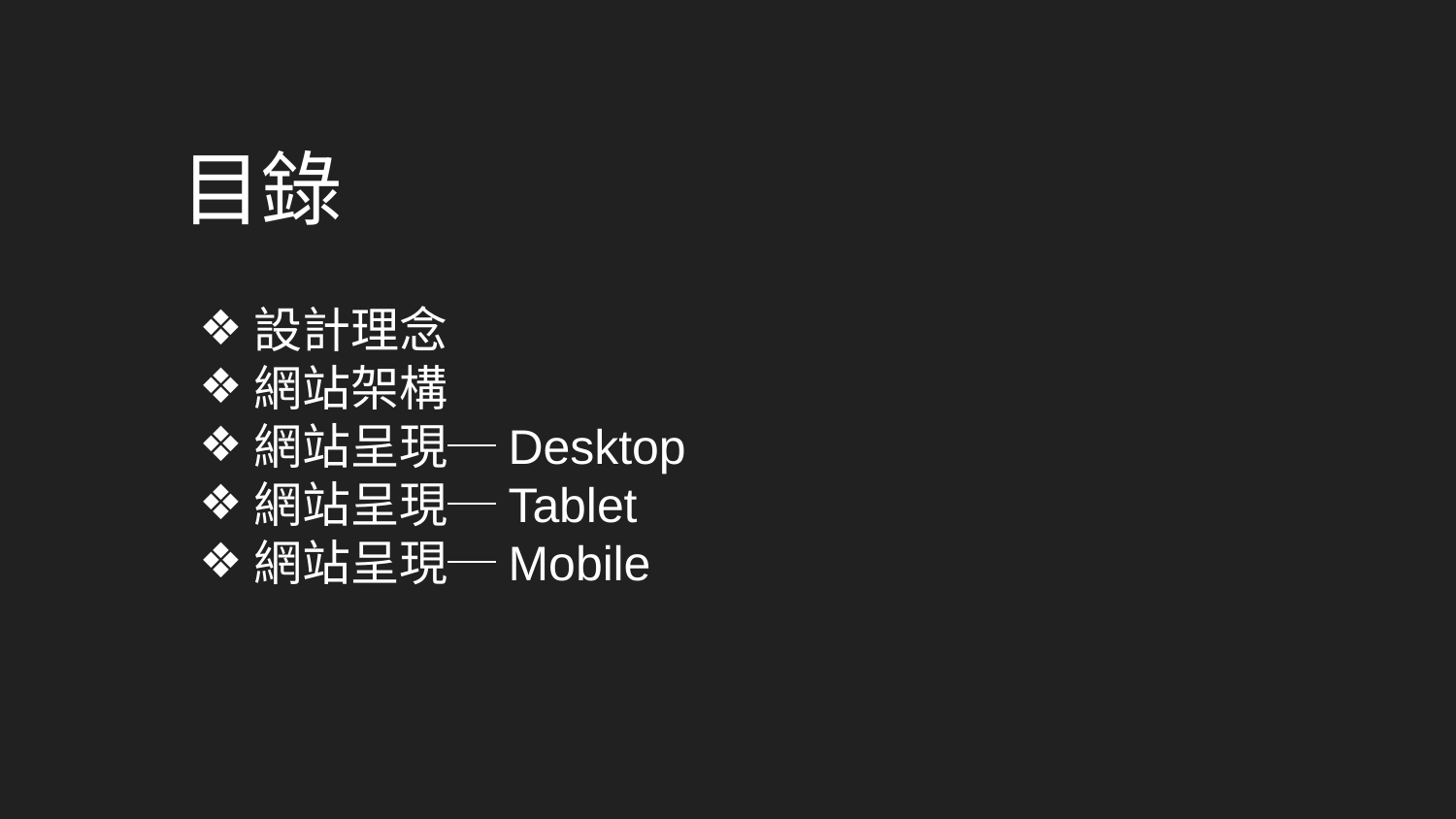

# 目錄
設計理念
網站架構
網站呈現─Desktop
網站呈現─Tablet
網站呈現─Mobile